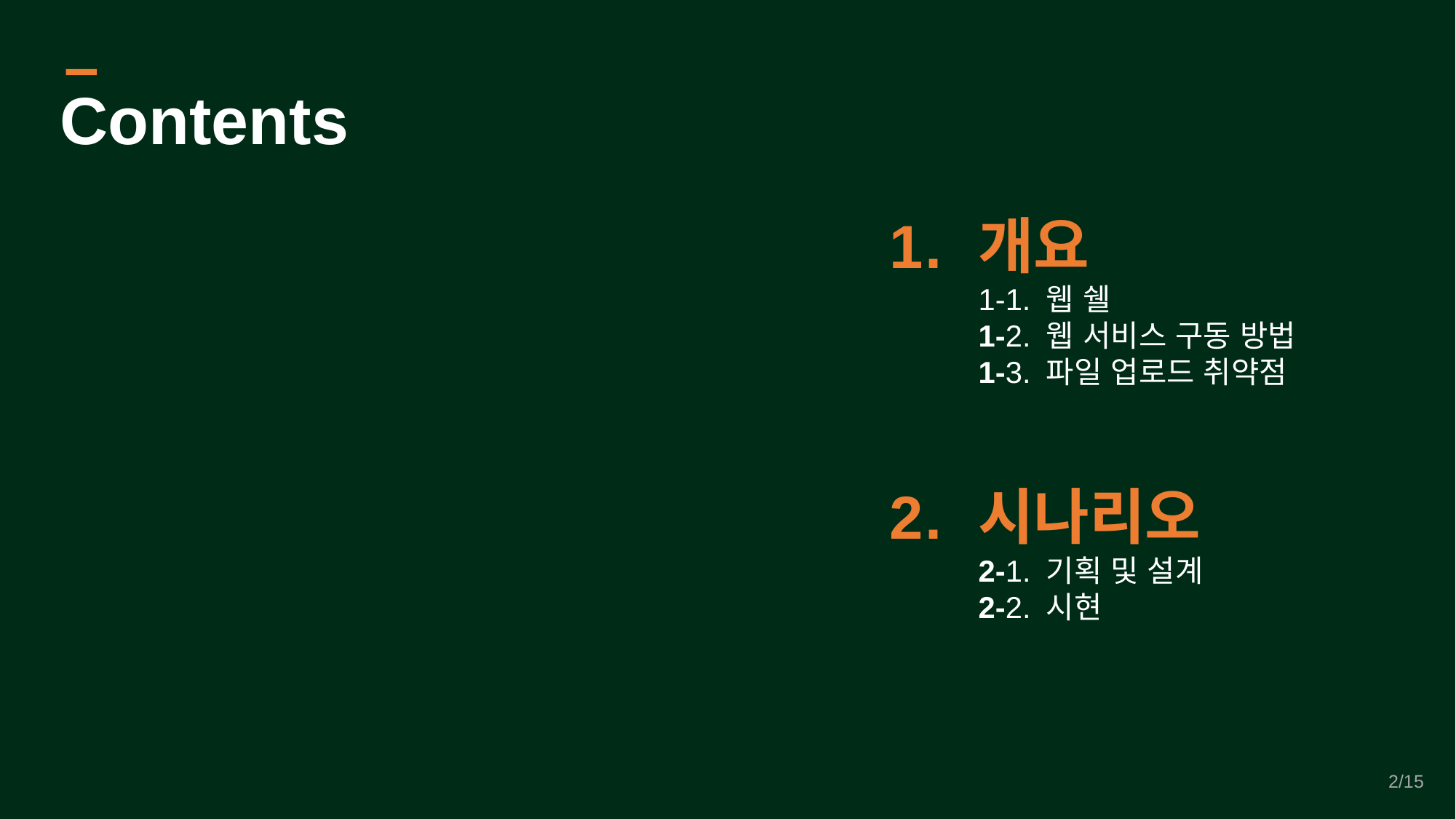

# Contents

개요
1-1. 웹 쉘
1-2. 웹 서비스 구동 방법
1-3. 파일 업로드 취약점

시나리오
2-1. 기획 및 설계
2-2. 시현